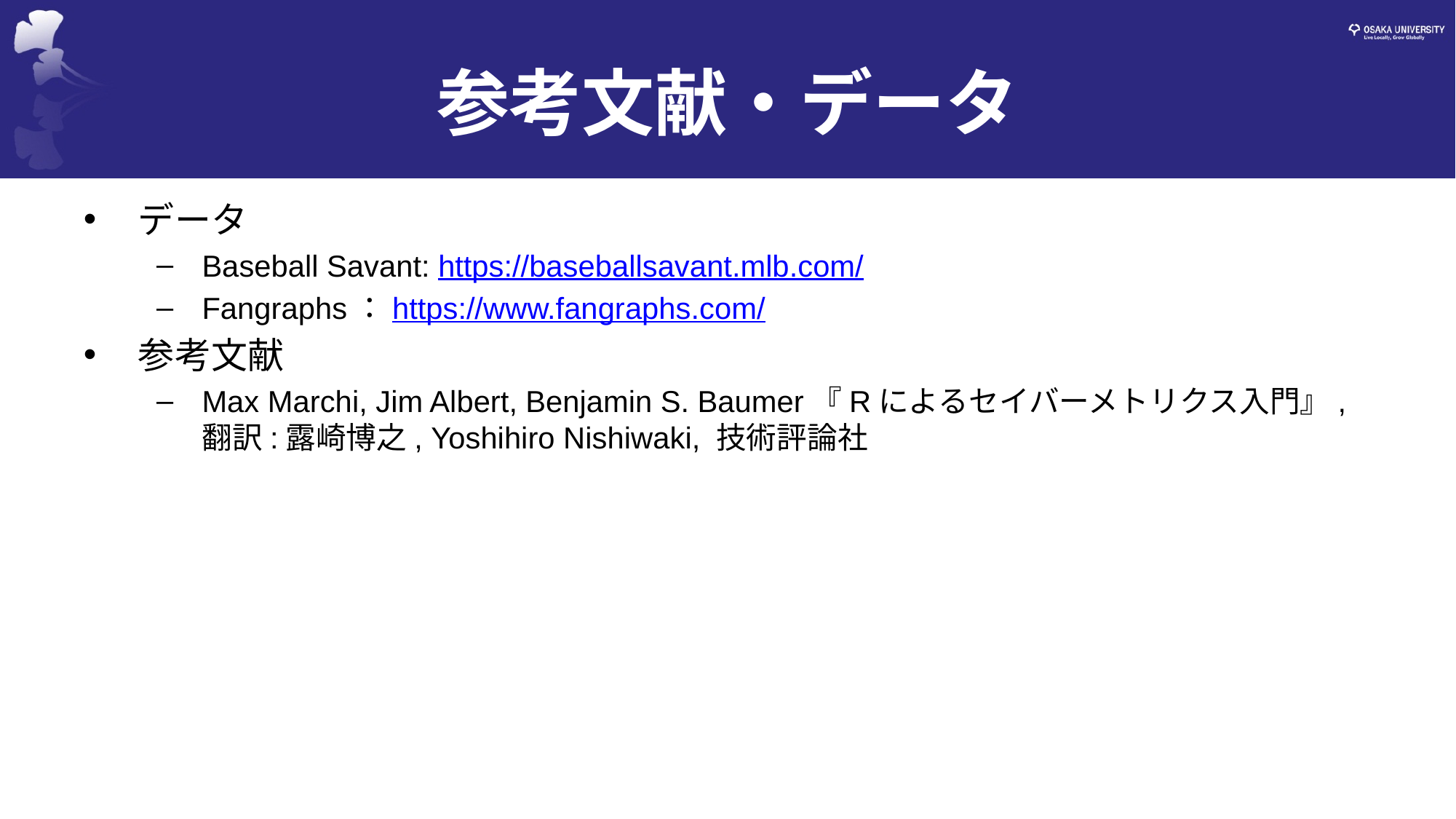

# 参考文献・データ
データ
Baseball Savant: https://baseballsavant.mlb.com/
Fangraphs：https://www.fangraphs.com/
参考文献
Max Marchi, Jim Albert, Benjamin S. Baumer『Rによるセイバーメトリクス入門』, 翻訳:露崎博之, Yoshihiro Nishiwaki, 技術評論社